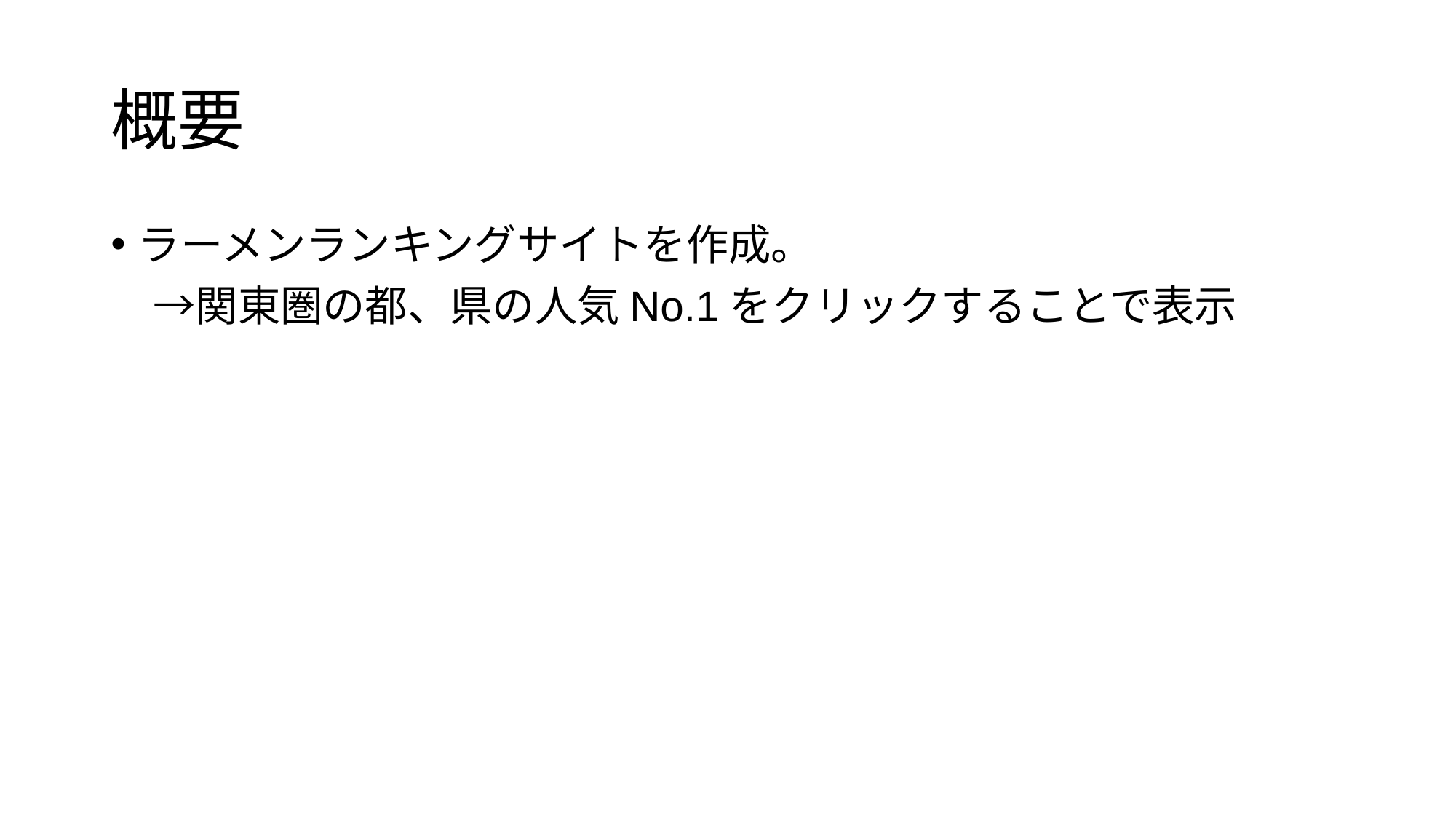

# 概要
ラーメンランキングサイトを作成。
　→関東圏の都、県の人気No.1をクリックすることで表示